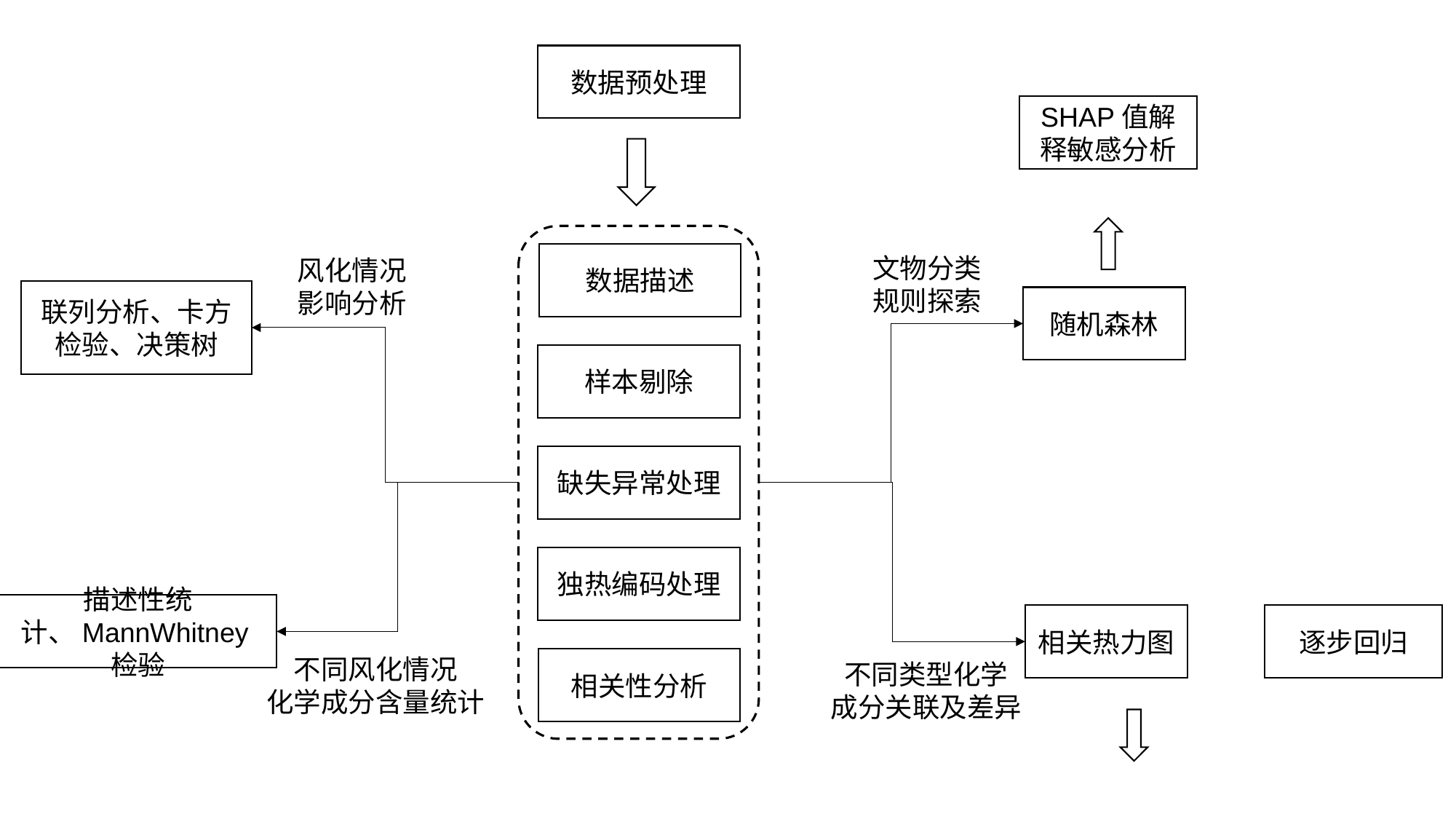

数据预处理
SHAP值解释敏感分析

数据描述
文物分类规则探索
风化情况影响分析
联列分析、卡方检验、决策树
随机森林
样本剔除
缺失异常处理
独热编码处理
描述性统计、MannWhitney检验
逐步回归
相关热力图
不同风化情况
化学成分含量统计
相关性分析
不同类型化学
成分关联及差异